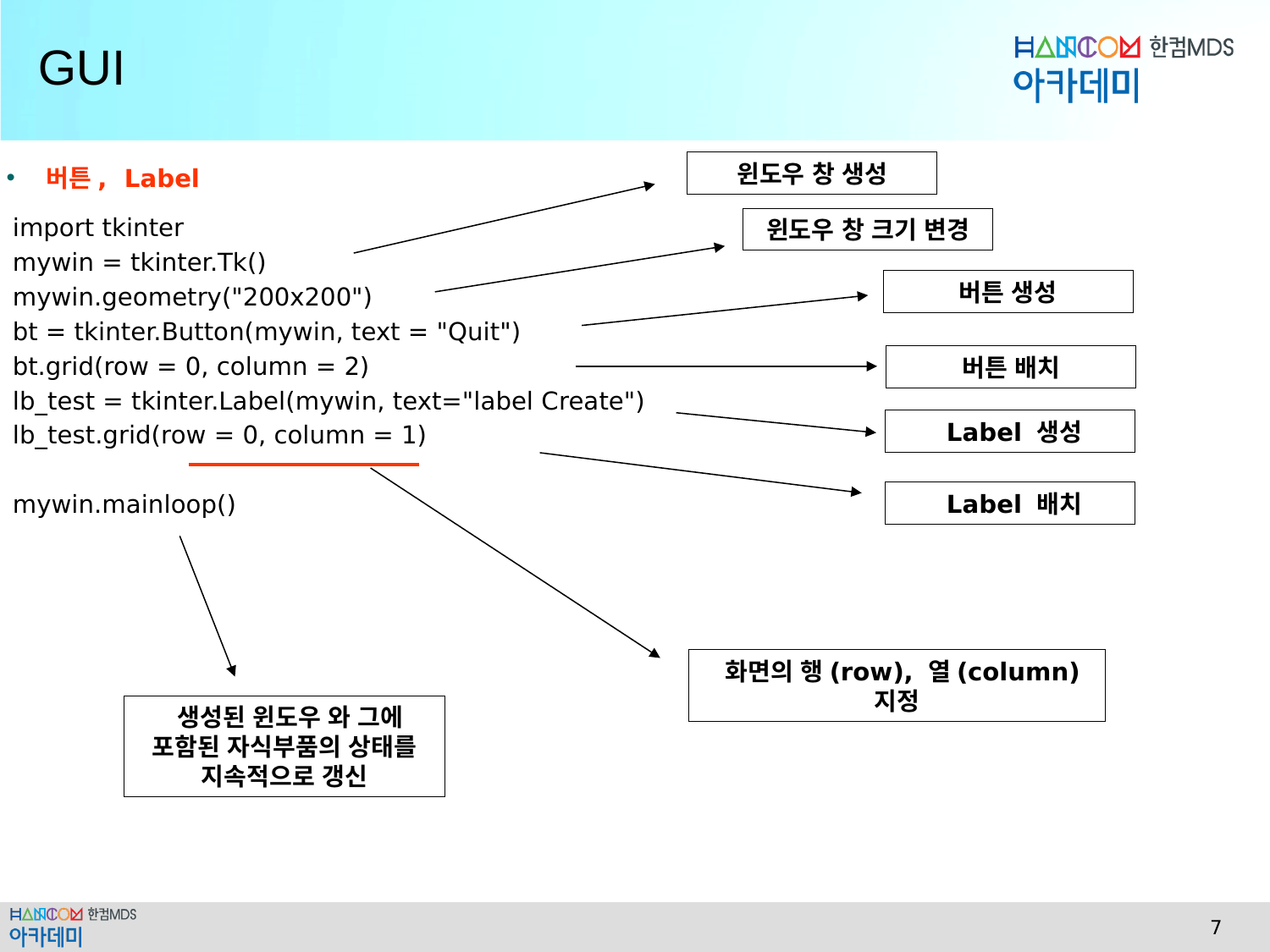

# GUI
윈도우 창 생성
버튼,  Label
import tkinter
mywin = tkinter.Tk()
mywin.geometry("200x200")
bt = tkinter.Button(mywin, text = "Quit")
bt.grid(row = 0, column = 2)
lb_test = tkinter.Label(mywin, text="label Create")
lb_test.grid(row = 0, column = 1)

mywin.mainloop()
윈도우 창 크기 변경
버튼 생성
버튼 배치
 Label 생성
 Label 배치
 화면의 행(row), 열(column) 지정
 생성된 윈도우 와 그에 포함된 자식부품의 상태를 지속적으로 갱신
                               7